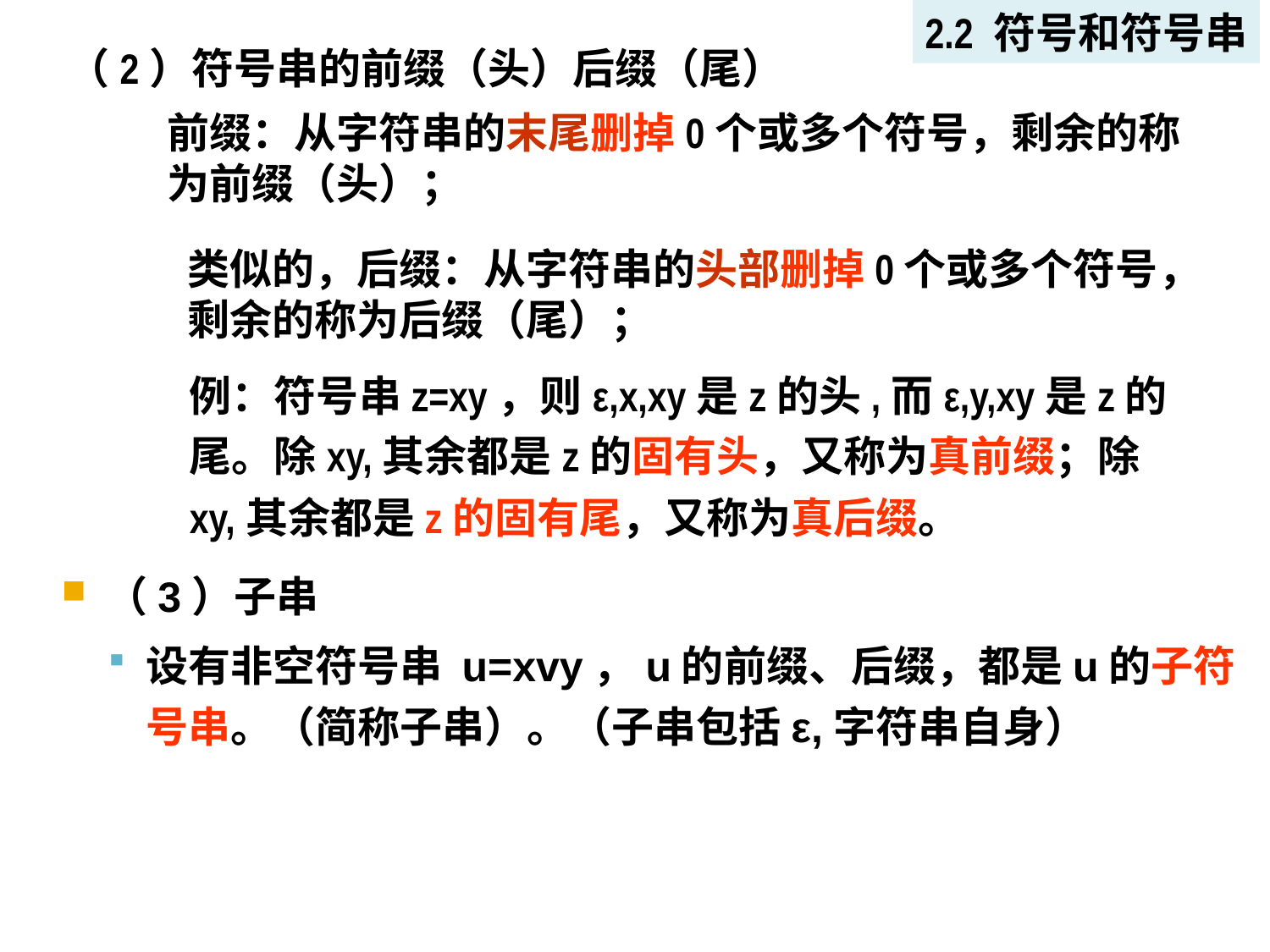

2.2 符号和符号串
（2）符号串的前缀（头）后缀（尾）
前缀：从字符串的末尾删掉0个或多个符号，剩余的称为前缀（头）；
类似的，后缀：从字符串的头部删掉0个或多个符号，剩余的称为后缀（尾）；
例：符号串z=xy，则ε,x,xy是z的头,而ε,y,xy是z的尾。除xy,其余都是z的固有头，又称为真前缀；除xy,其余都是z的固有尾，又称为真后缀。
（3）子串
设有非空符号串 u=xvy，u的前缀、后缀，都是u的子符号串。（简称子串）。（子串包括ε,字符串自身）